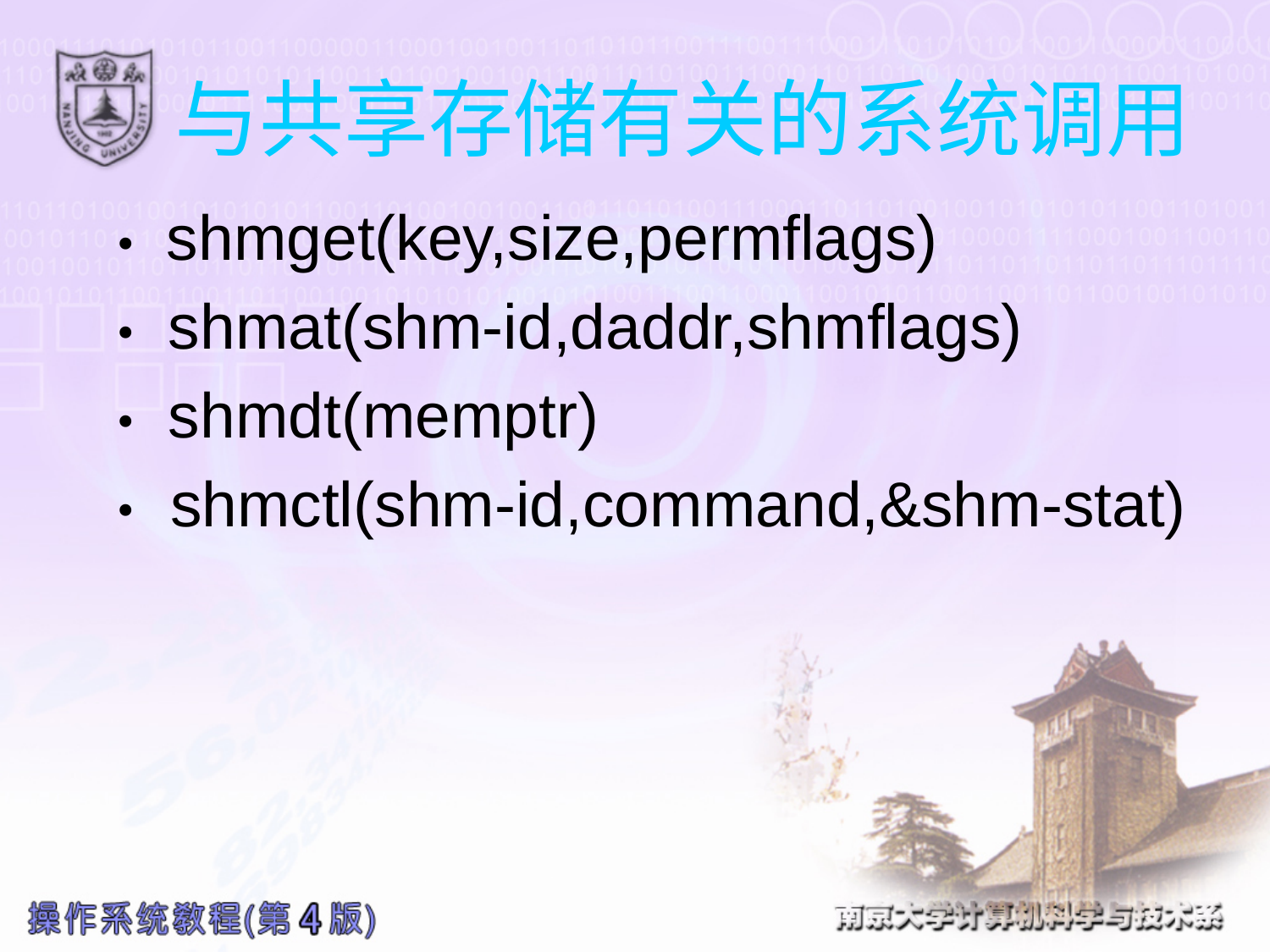

# 与共享存储有关的系统调用
•  shmget(key,size,permflags)
•  shmat(shm-id,daddr,shmflags)
•  shmdt(memptr)
•  shmctl(shm-id,command,&shm-stat)